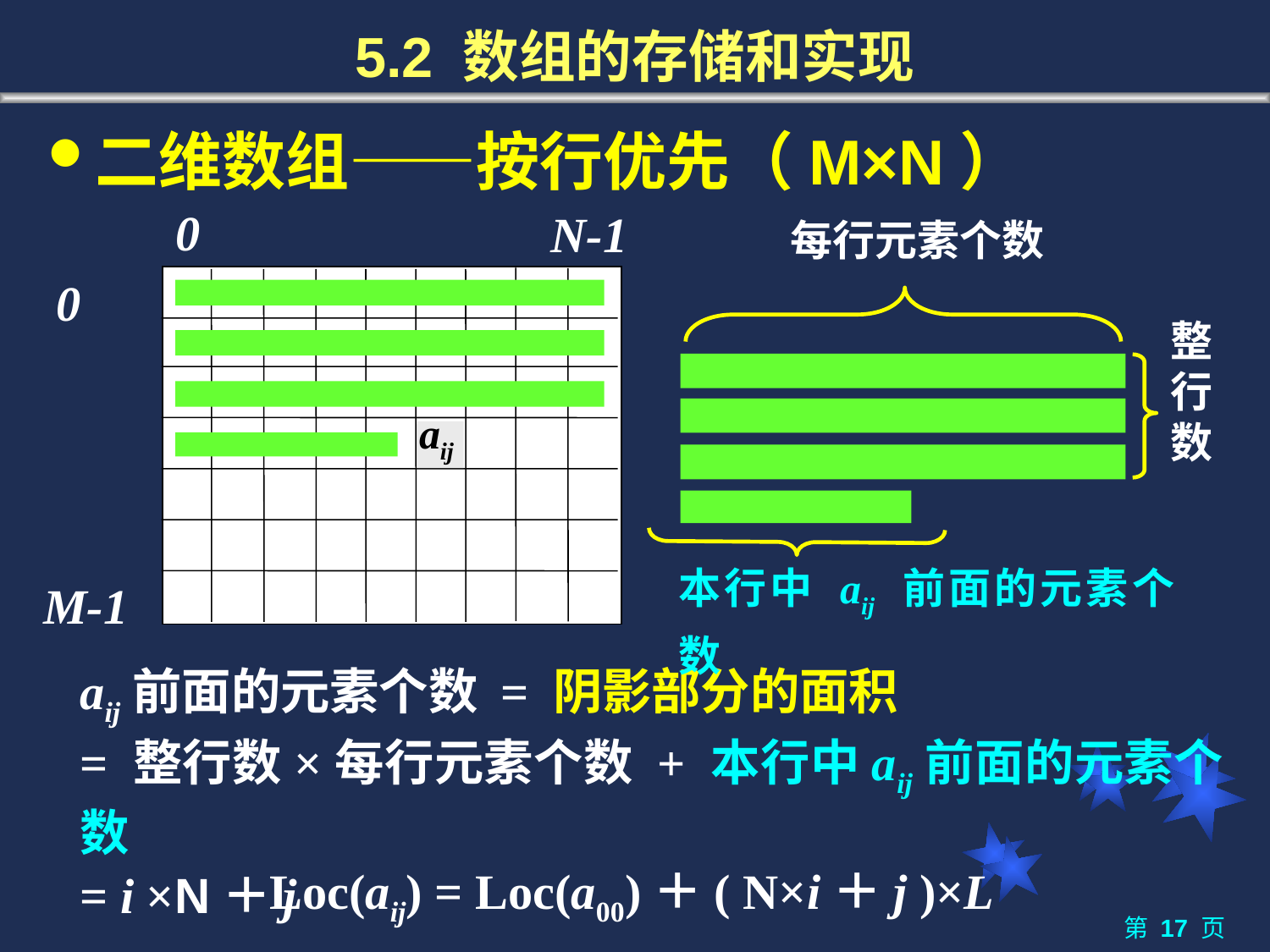

# 5.2 数组的存储和实现
二维数组——按行优先（M×N）
0
N-1

每行元素个数
整行数

本行中 aij 前面的元素个数

0

aij

M-1
aij前面的元素个数 = 阴影部分的面积
= 整行数×每行元素个数 + 本行中aij前面的元素个数
= i ×N＋j
Loc(aij) = Loc(a00)＋( N×i＋j )×L
第 17 页